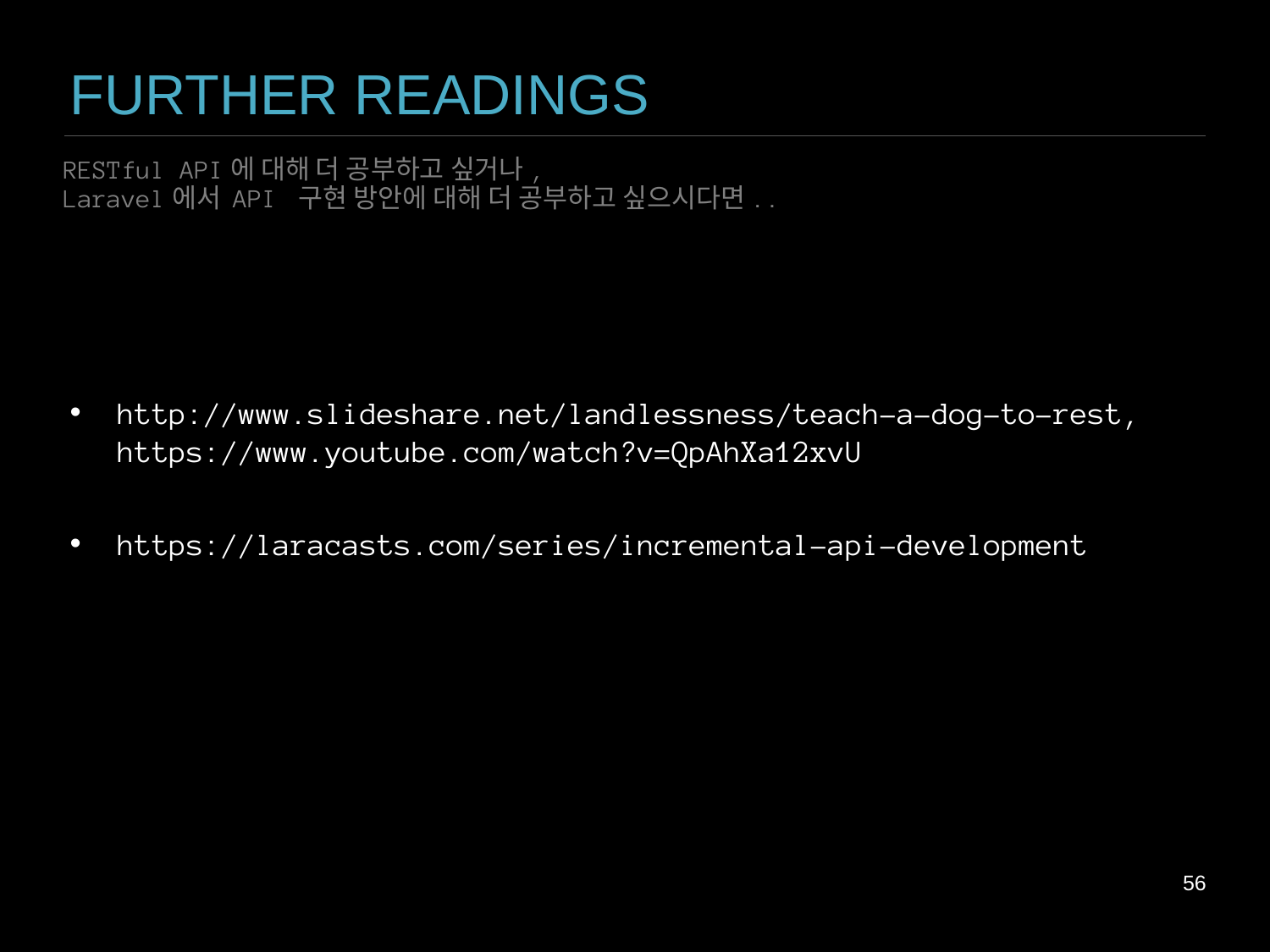

# FURTHER READINGS
RESTful API에 대해 더 공부하고 싶거나,
Laravel에서 API 구현 방안에 대해 더 공부하고 싶으시다면..
http://www.slideshare.net/landlessness/teach-a-dog-to-rest, https://www.youtube.com/watch?v=QpAhXa12xvU

https://laracasts.com/series/incremental-api-development
56